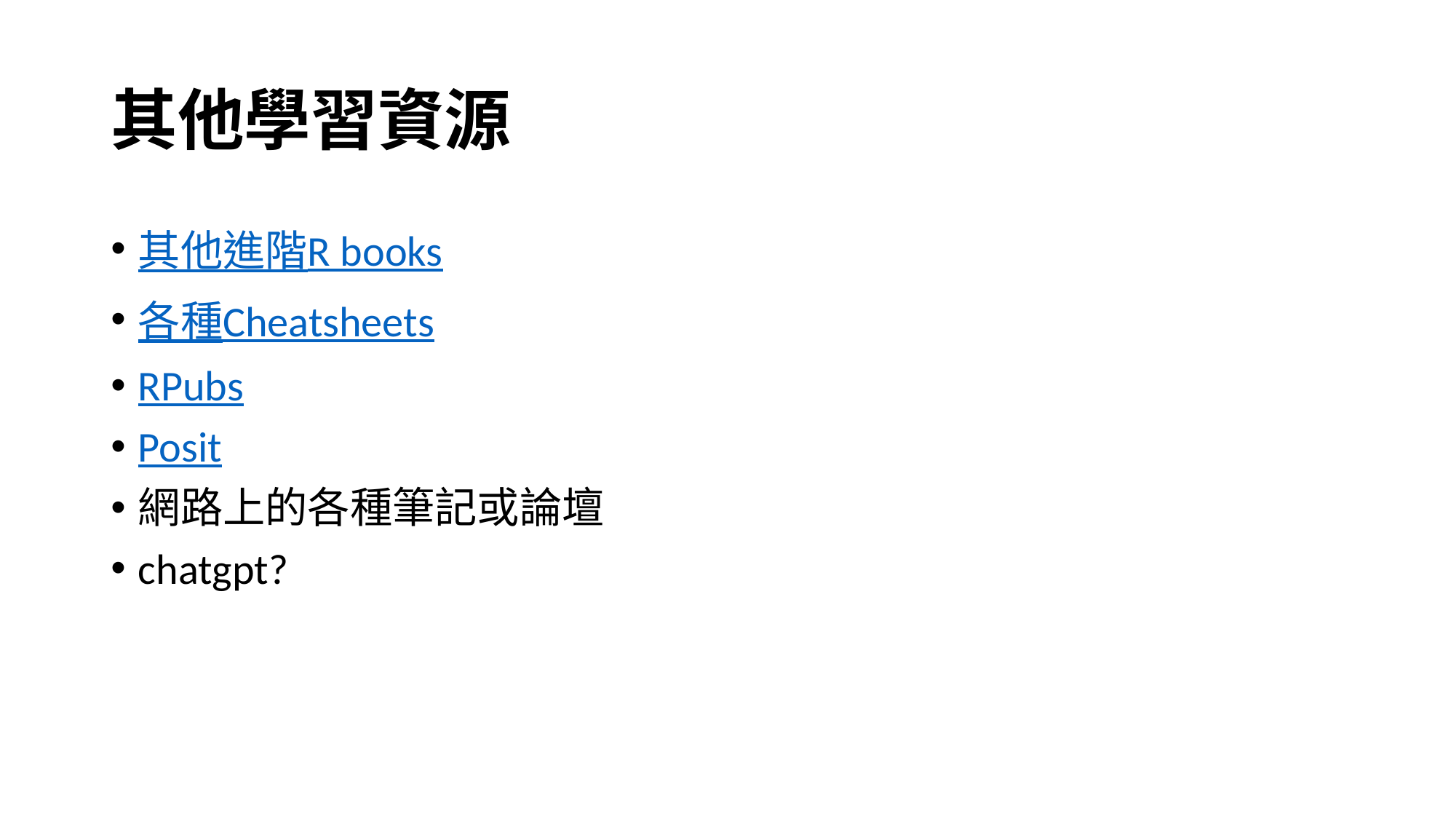

# 其他學習資源
其他進階R books
各種Cheatsheets
RPubs
Posit
網路上的各種筆記或論壇
chatgpt?